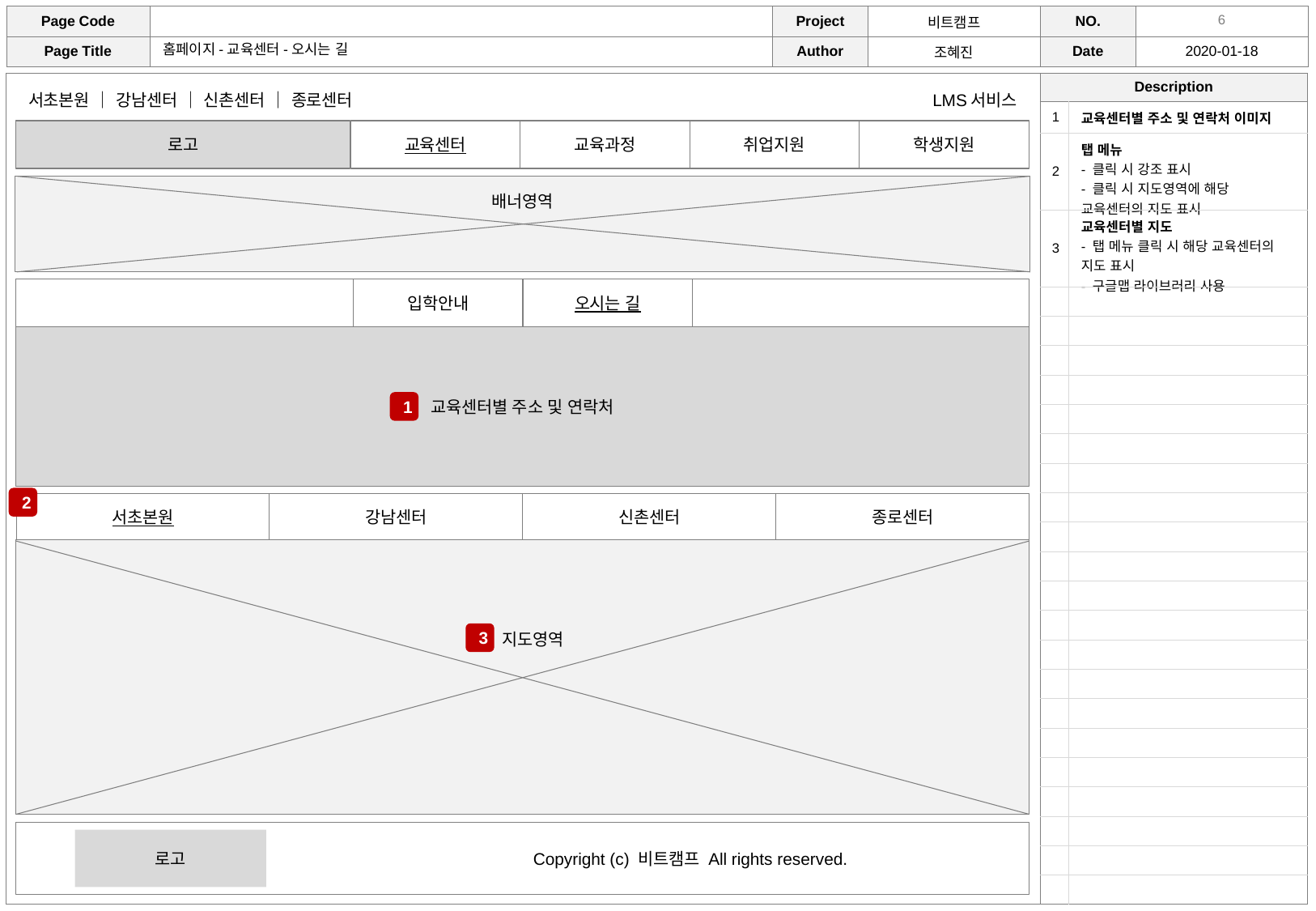

홈페이지-교육센터-오시는 길
서초본원 ｜ 강남센터 ｜ 신촌센터 ｜ 종로센터
LMS서비스
| 1 | 교육센터별 주소 및 연락처 이미지 |
| --- | --- |
| 2 | 탭 메뉴 - 클릭 시 강조 표시 - 클릭 시 지도영역에 해당 교육센터의 지도 표시 |
| 3 | 교육센터별 지도 - 탭 메뉴 클릭 시 해당 교육센터의 지도 표시 - 구글맵 라이브러리 사용 |
|  |  |
|  |  |
|  |  |
|  |  |
|  |  |
|  |  |
|  |  |
|  |  |
|  |  |
|  |  |
|  |  |
|  |  |
|  |  |
|  |  |
|  |  |
|  |  |
|  |  |
|  |  |
|  |  |
|  |  |
|  |  |
로고
교육센터
교육과정
취업지원
학생지원

배너영역

입학안내
오시는 길
교육센터별 주소 및 연락처
1
2
서초본원
강남센터
신촌센터
종로센터

지도영역
3

로고
Copyright (c) 비트캠프 All rights reserved.